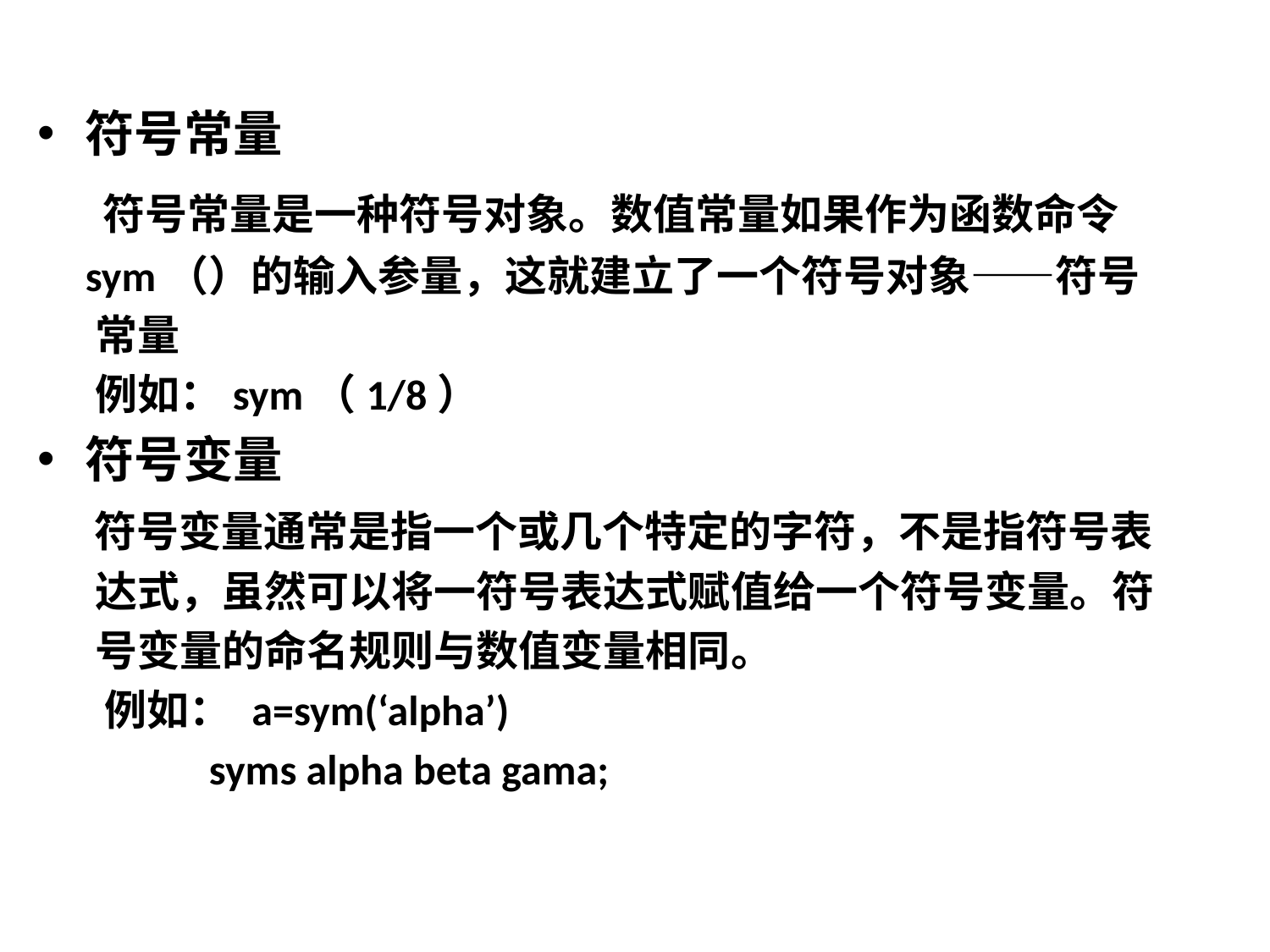

符号常量
    符号常量是一种符号对象。数值常量如果作为函数命令
     sym（）的输入参量，这就建立了一个符号对象——符号
     常量
     例如：sym（1/8）
符号变量
    符号变量通常是指一个或几个特定的字符，不是指符号表
     达式，虽然可以将一符号表达式赋值给一个符号变量。符
     号变量的命名规则与数值变量相同。
      例如： a=sym(‘alpha’)
                  syms alpha beta gama;